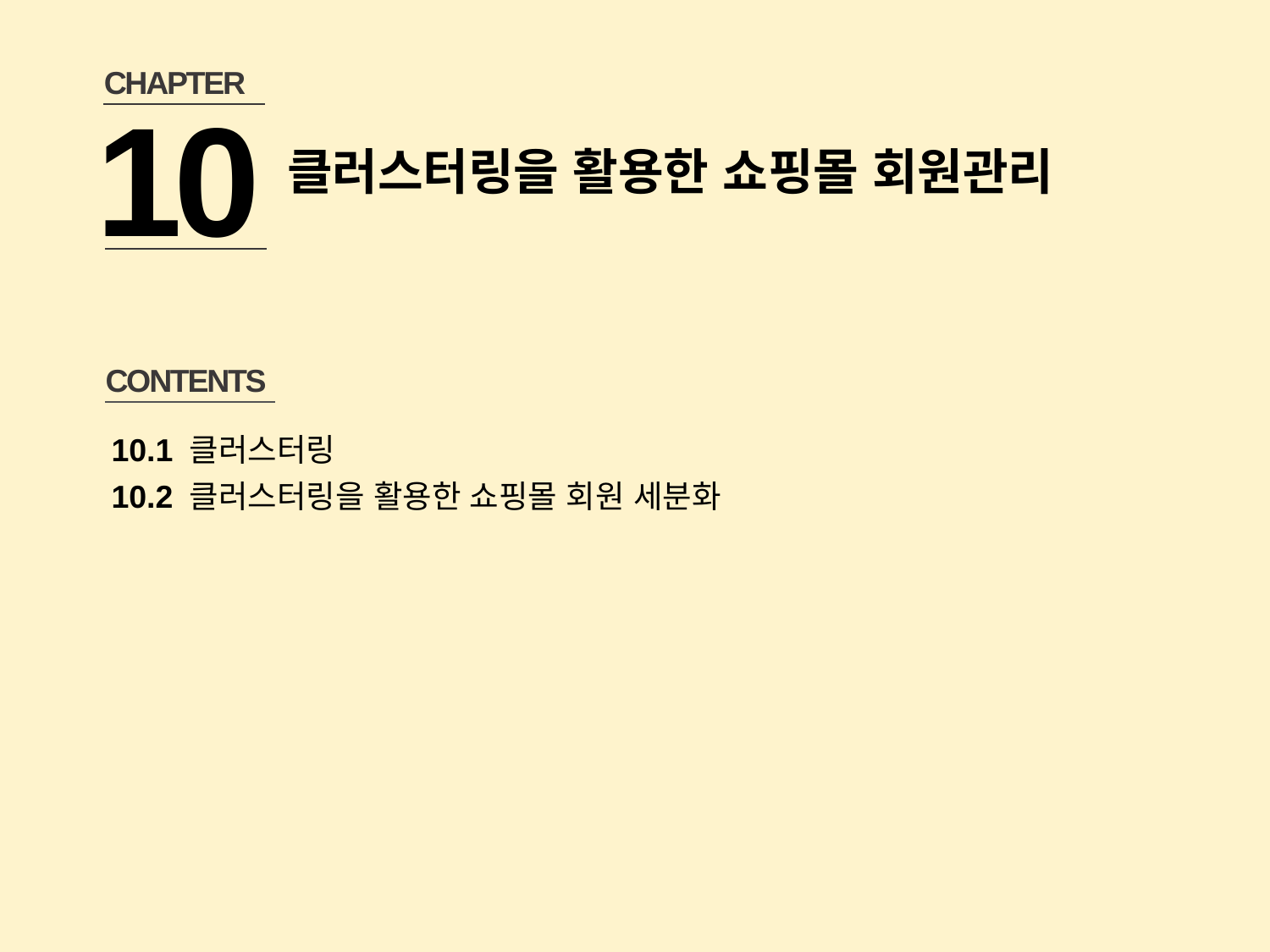

CHAPTER

10
클러스터링을 활용한 쇼핑몰 회원관리
CONTENTS
10.1 클러스터링
10.2 클러스터링을 활용한 쇼핑몰 회원 세분화